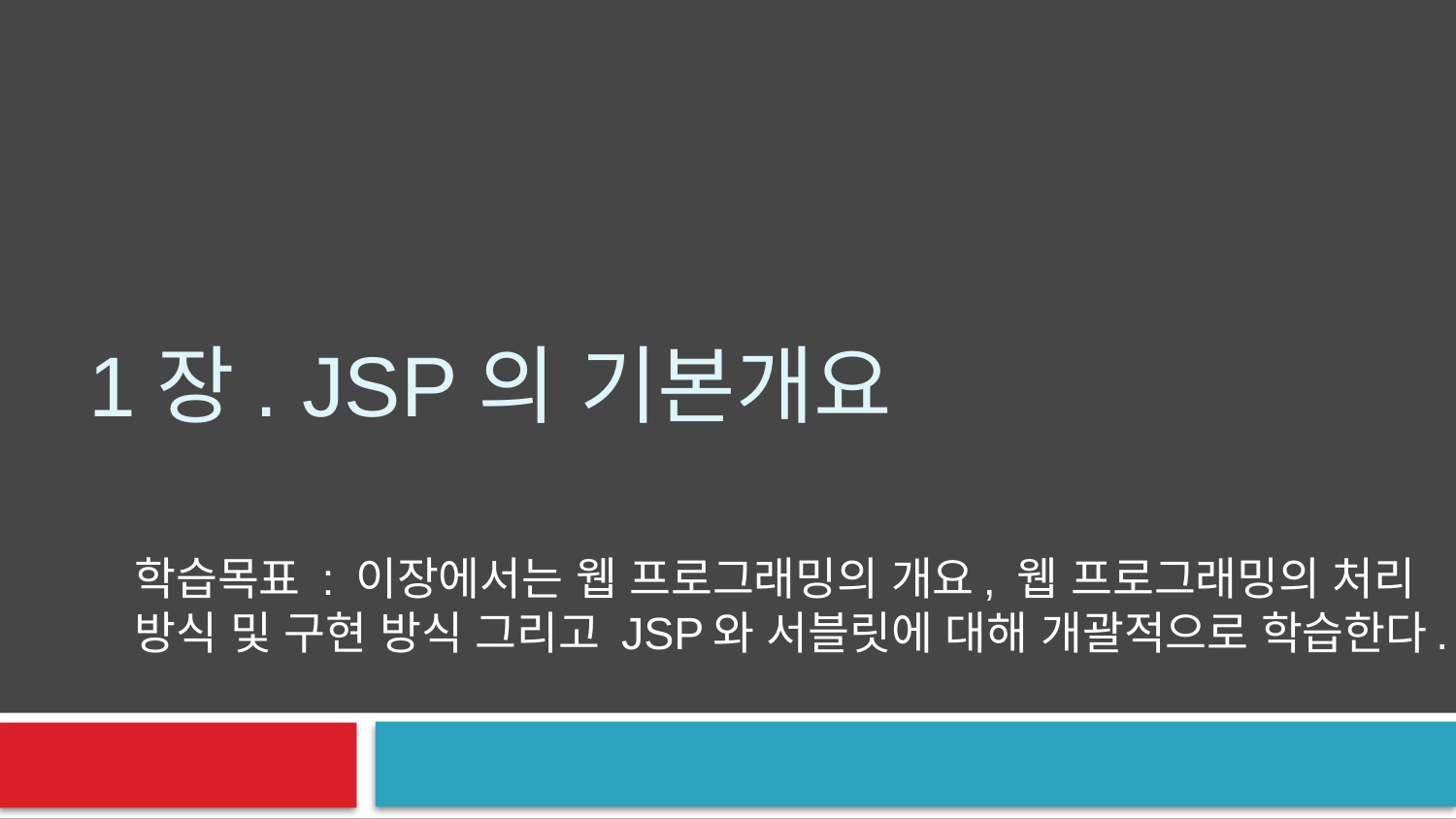

# 1장. JSP의 기본개요
학습목표 : 이장에서는 웹 프로그래밍의 개요, 웹 프로그래밍의 처리 방식 및 구현 방식 그리고 JSP와 서블릿에 대해 개괄적으로 학습한다.